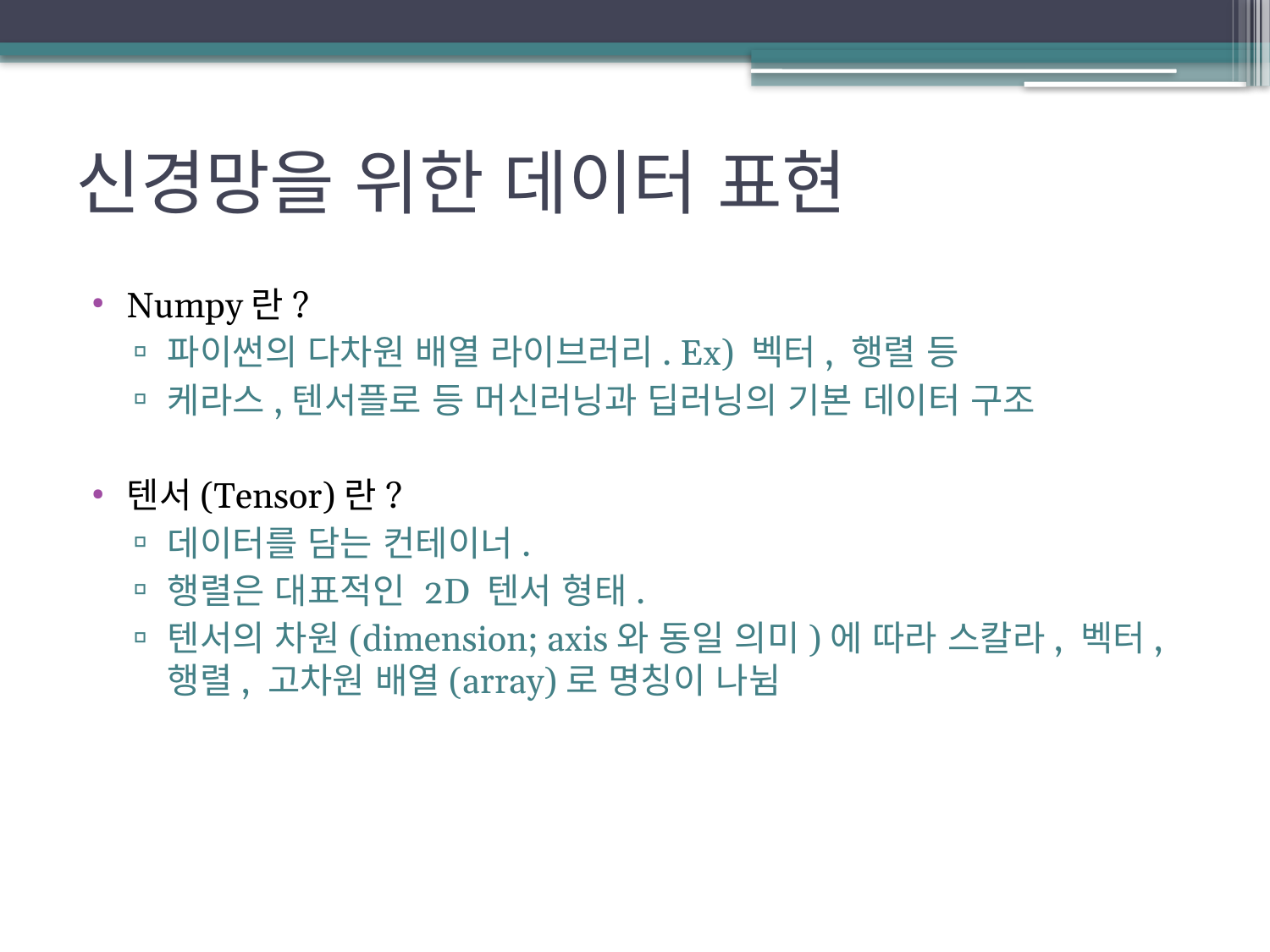

# 신경망을 위한 데이터 표현
Numpy란?
파이썬의 다차원 배열 라이브러리. Ex) 벡터, 행렬 등
케라스,텐서플로 등 머신러닝과 딥러닝의 기본 데이터 구조

텐서(Tensor)란?
데이터를 담는 컨테이너.
행렬은 대표적인 2D 텐서 형태.
텐서의 차원(dimension; axis와 동일 의미)에 따라 스칼라, 벡터, 행렬, 고차원 배열(array)로 명칭이 나뉨